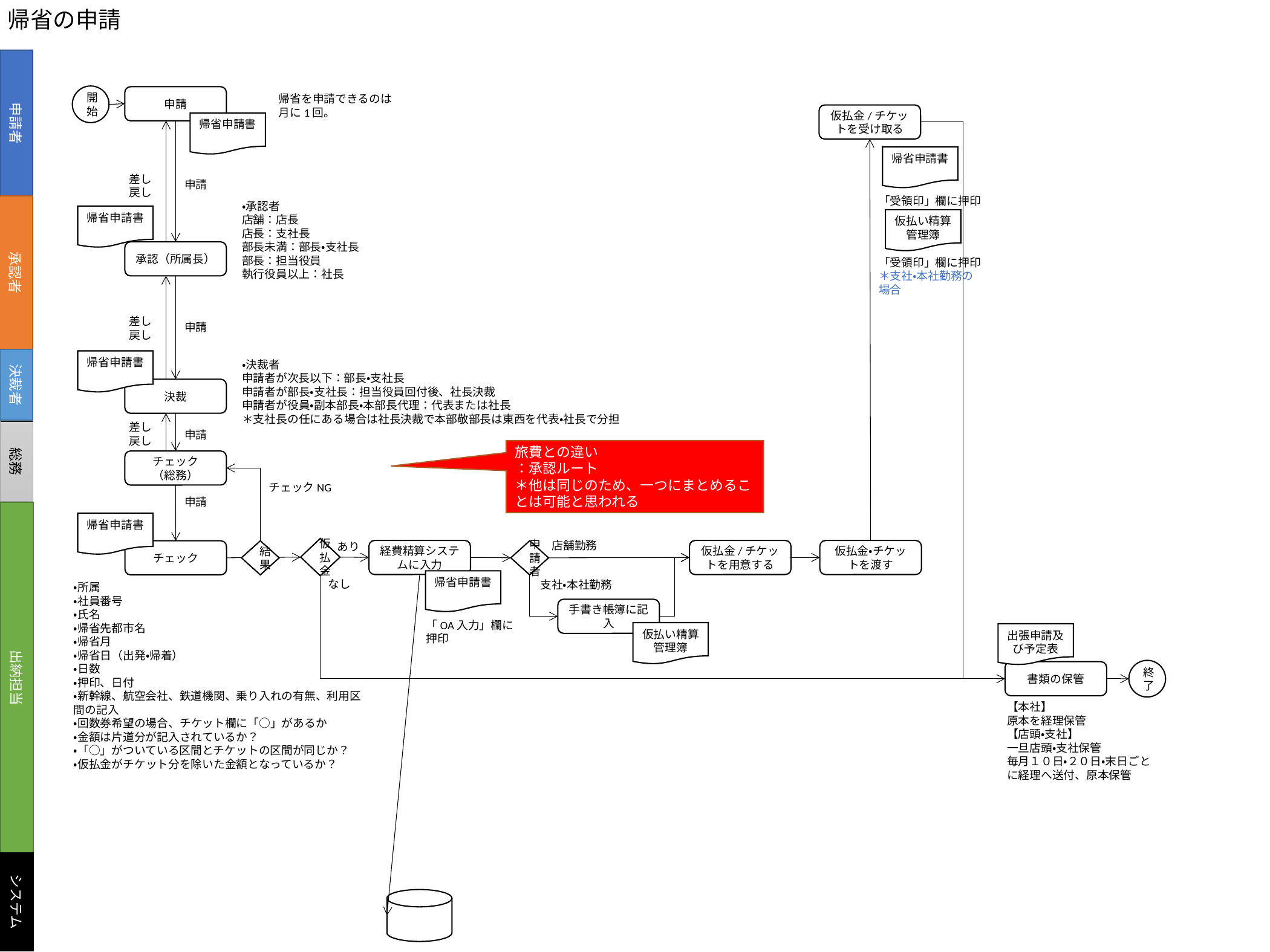

帰省の申請
申請者
開始
申請
帰省を申請できるのは月に1回。
仮払金/チケットを受け取る
帰省申請書
帰省申請書
差し戻し
申請
「受領印」欄に押印
・承認者
店舗：店長
店長：支社長
部長未満：部長・支社長
部長：担当役員
執行役員以上：社長
承認者
帰省申請書
仮払い精算管理簿
承認（所属長）
「受領印」欄に押印
＊支社・本社勤務の場合
差し戻し
申請
決裁者
帰省申請書
・決裁者
申請者が次長以下：部長・支社長
申請者が部長・支社長：担当役員回付後、社長決裁
申請者が役員・副本部長・本部長代理：代表または社長
＊支社長の任にある場合は社長決裁で本部敬部長は東西を代表・社長で分担
決裁
差し戻し
総務
申請
旅費との違い
：承認ルート
＊他は同じのため、一つにまとめることは可能と思われる
チェック
（総務）
チェックNG
申請
出納担当
帰省申請書
店舗勤務
あり
仮払金
経費精算システムに入力
仮払金/チケットを用意する
仮払金・チケットを渡す
チェック
結果
申請者
帰省申請書
なし
支社・本社勤務
・所属
・社員番号
・氏名
・帰省先都市名
・帰省月
・帰省日（出発・帰着）
・日数
・押印、日付
・新幹線、航空会社、鉄道機関、乗り入れの有無、利用区間の記入
・回数券希望の場合、チケット欄に「○」があるか
・金額は片道分が記入されているか？
・「○」がついている区間とチケットの区間が同じか？
・仮払金がチケット分を除いた金額となっているか？
手書き帳簿に記入
「OA入力」欄に押印
仮払い精算管理簿
出張申請及び予定表
終了
書類の保管
【本社】
原本を経理保管
【店頭・支社】
一旦店頭・支社保管
毎月１０日・２０日・末日ごとに経理へ送付、原本保管
システム